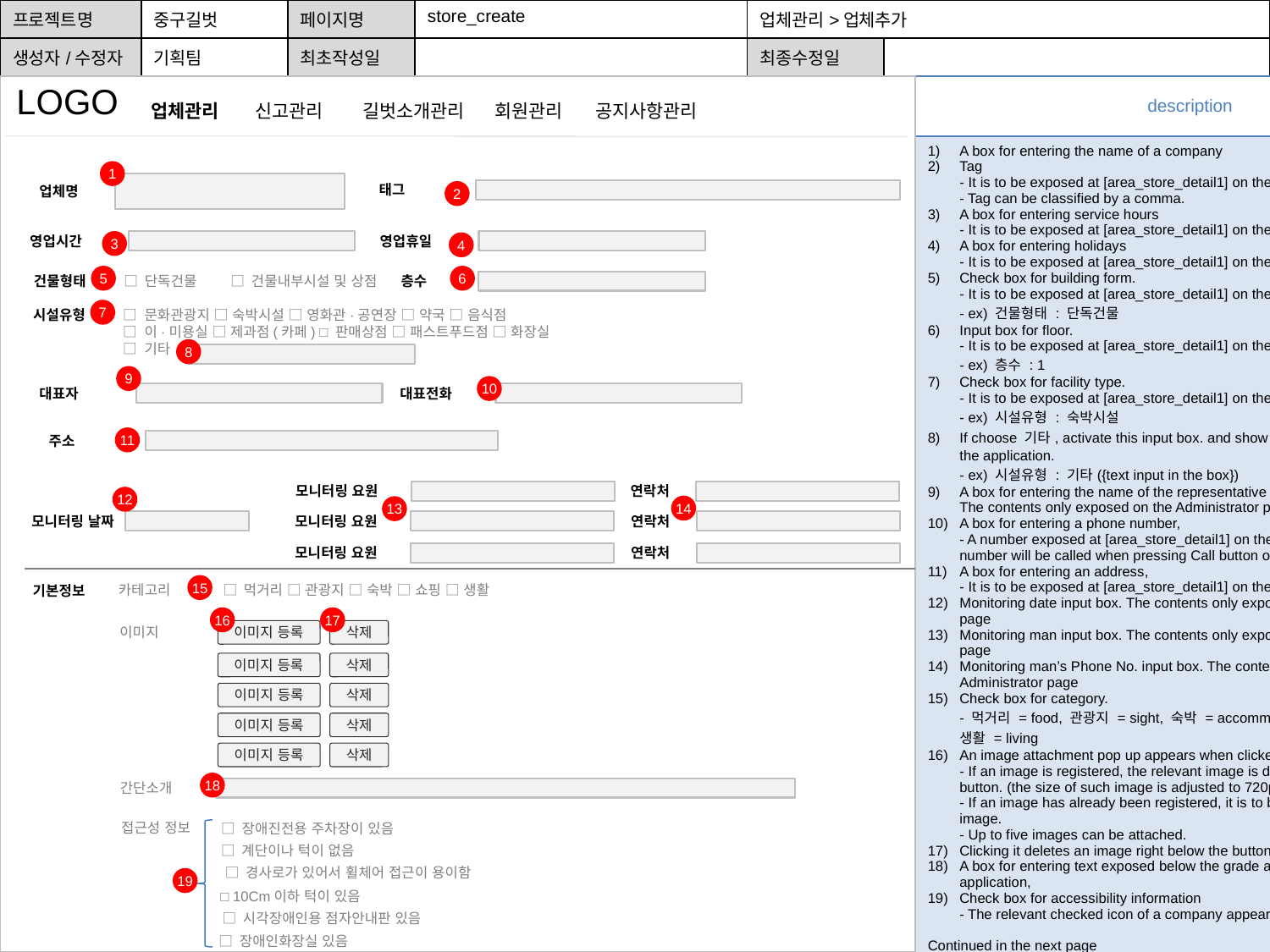

| 프로젝트명 | 중구길벗 | 페이지명 | store\_create | 업체관리>업체추가 |  |
| --- | --- | --- | --- | --- | --- |
| 생성자/수정자 | 기획팀 | 최초작성일 |  | 최종수정일 |  |
| description |
| --- |
| A box for entering the name of a company Tag - It is to be exposed at [area\_store\_detail1] on the application. - Tag can be classified by a comma. A box for entering service hours - It is to be exposed at [area\_store\_detail1] on the application. A box for entering holidays - It is to be exposed at [area\_store\_detail1] on the application. Check box for building form. - It is to be exposed at [area\_store\_detail1] on the application. - ex) 건물형태 : 단독건물 Input box for floor. - It is to be exposed at [area\_store\_detail1] on the application. - ex) 층수 : 1 Check box for facility type. - It is to be exposed at [area\_store\_detail1] on the application. - ex) 시설유형 : 숙박시설 If choose 기타, activate this input box. and show in [area\_store\_detail1] on the application. - ex) 시설유형 : 기타({text input in the box}) A box for entering the name of the representative The contents only exposed on the Administrator page A box for entering a phone number, - A number exposed at [area\_store\_detail1] on the application, this phone number will be called when pressing Call button on the application. A box for entering an address, - It is to be exposed at [area\_store\_detail1] on the application. Monitoring date input box. The contents only exposed on the Administrator page Monitoring man input box. The contents only exposed on the Administrator page Monitoring man’s Phone No. input box. The contents only exposed on the Administrator page Check box for category. - 먹거리 = food, 관광지 = sight, 숙박 = accommodation, 쇼핑 = shopping, 생활 = living An image attachment pop up appears when clicked. - If an image is registered, the relevant image is displayed right below the button. (the size of such image is adjusted to 720px in width when displayed) - If an image has already been registered, it is to be changed with the selected image. - Up to five images can be attached. Clicking it deletes an image right below the button. A box for entering text exposed below the grade at [area\_store\_detail1] on the application, Check box for accessibility information - The relevant checked icon of a company appears bold on the application. Continued in the next page |

LOGO
업체관리
신고관리
길벗소개관리
회원관리
공지사항관리
1

태그
업체명

2
영업시간
영업휴일
3

4
5
6
건물형태
□ 단독건물
□ 건물내부시설 및 상점
층수

7
시설유형
□ 문화관광지 □ 숙박시설 □ 영화관·공연장 □ 약국 □ 음식점
□ 이·미용실 □ 제과점(카페) □ 판매상점 □ 패스트푸드점 □ 화장실
□ 기타
8

9
10
대표자
대표전화

주소
11

모니터링 요원
연락처

12
14
13
모니터링 날짜
모니터링 요원
연락처

모니터링 요원
연락처

15
카테고리
□ 먹거리 □ 관광지 □ 숙박 □ 쇼핑 □ 생활
기본정보
17
16
이미지
이미지 등록
삭제
이미지 등록
삭제
이미지 등록
삭제
이미지 등록
삭제
이미지 등록
삭제
18
간단소개

접근성 정보
□ 장애진전용 주차장이 있음

□ 계단이나 턱이 없음
□ 경사로가 있어서 휠체어 접근이 용이함
19
□ 10Cm이하 턱이 있음
□ 시각장애인용 점자안내판 있음
□ 장애인화장실 있음